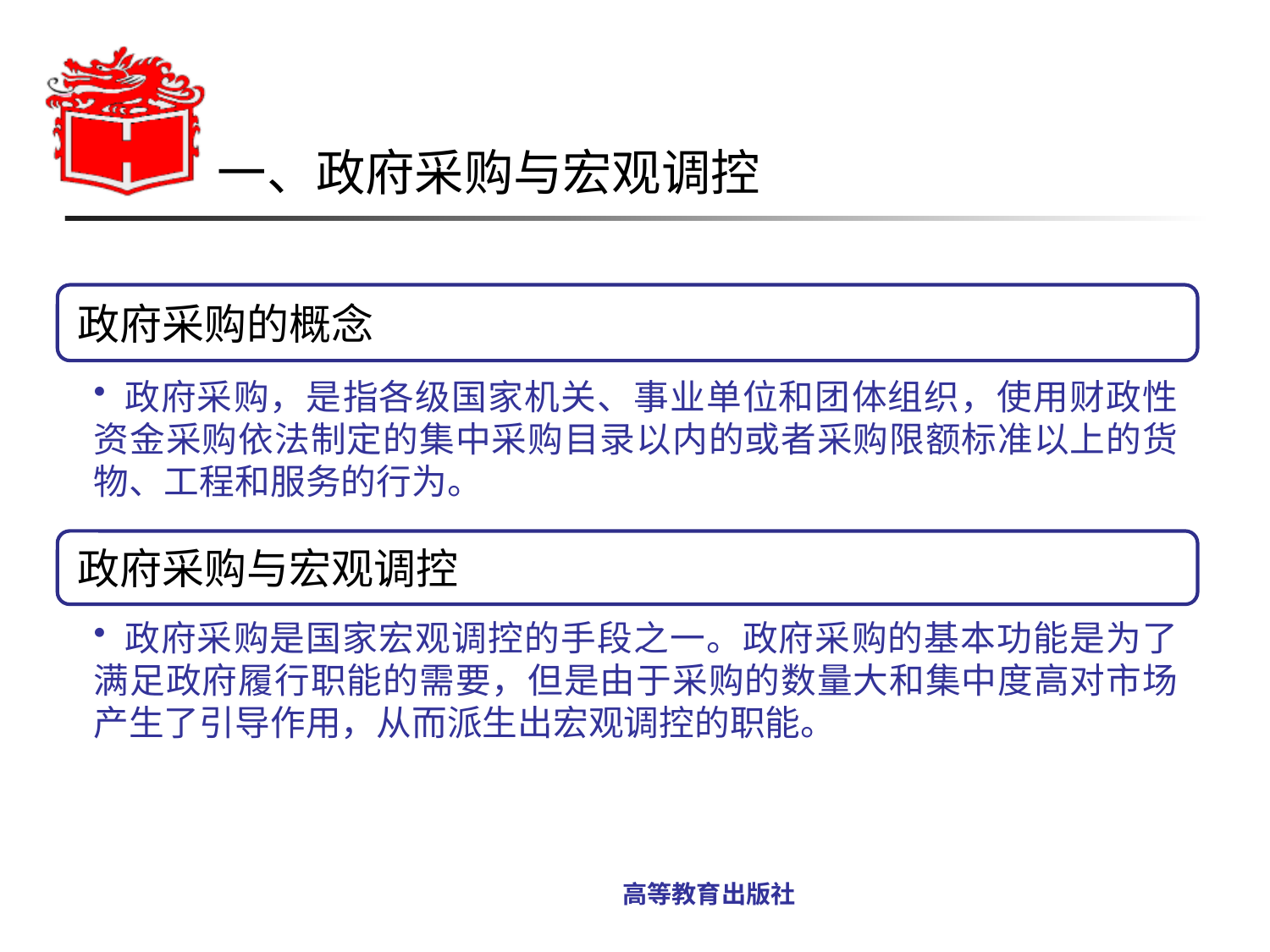

一、政府采购与宏观调控

政府采购的概念
 政府采购，是指各级国家机关、事业单位和团体组织，使用财政性资金采购依法制定的集中采购目录以内的或者采购限额标准以上的货物、工程和服务的行为。
政府采购与宏观调控
 政府采购是国家宏观调控的手段之一。政府采购的基本功能是为了满足政府履行职能的需要，但是由于采购的数量大和集中度高对市场产生了引导作用，从而派生出宏观调控的职能。

高等教育出版社